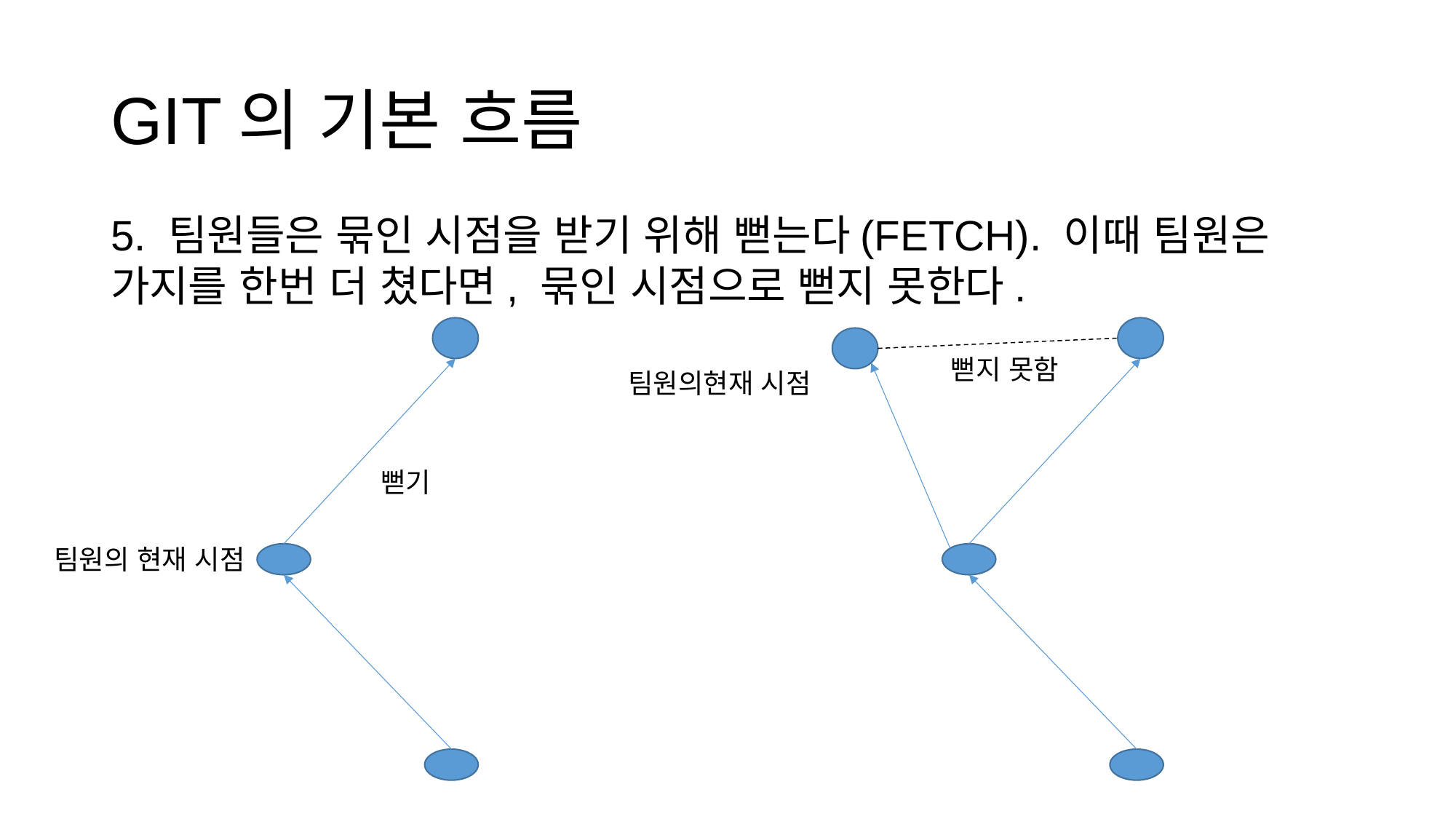

# GIT의 기본 흐름
5. 팀원들은 묶인 시점을 받기 위해 뻗는다(FETCH). 이때 팀원은 가지를 한번 더 쳤다면, 묶인 시점으로 뻗지 못한다.

출처: http://blog.eairship.kr/129?category=442691 [누구나가 다 이해할 수 있는 프로그래밍 첫걸음]

뻗지 못함
팀원의현재 시점
뻗기
팀원의 현재 시점